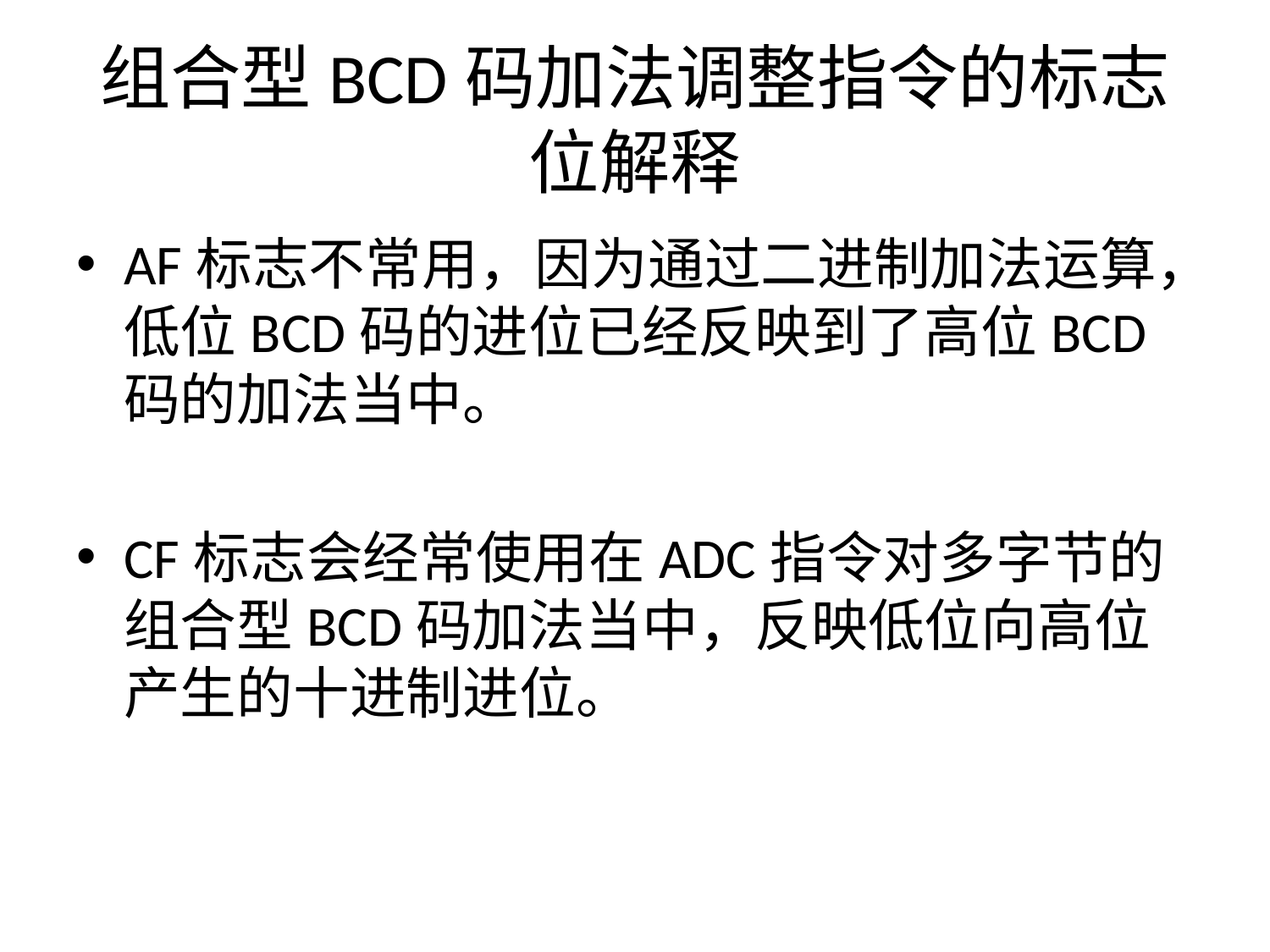

# 组合型BCD码加法调整指令的标志位解释
AF标志不常用，因为通过二进制加法运算，低位BCD码的进位已经反映到了高位BCD码的加法当中。

CF标志会经常使用在ADC指令对多字节的组合型BCD码加法当中，反映低位向高位产生的十进制进位。